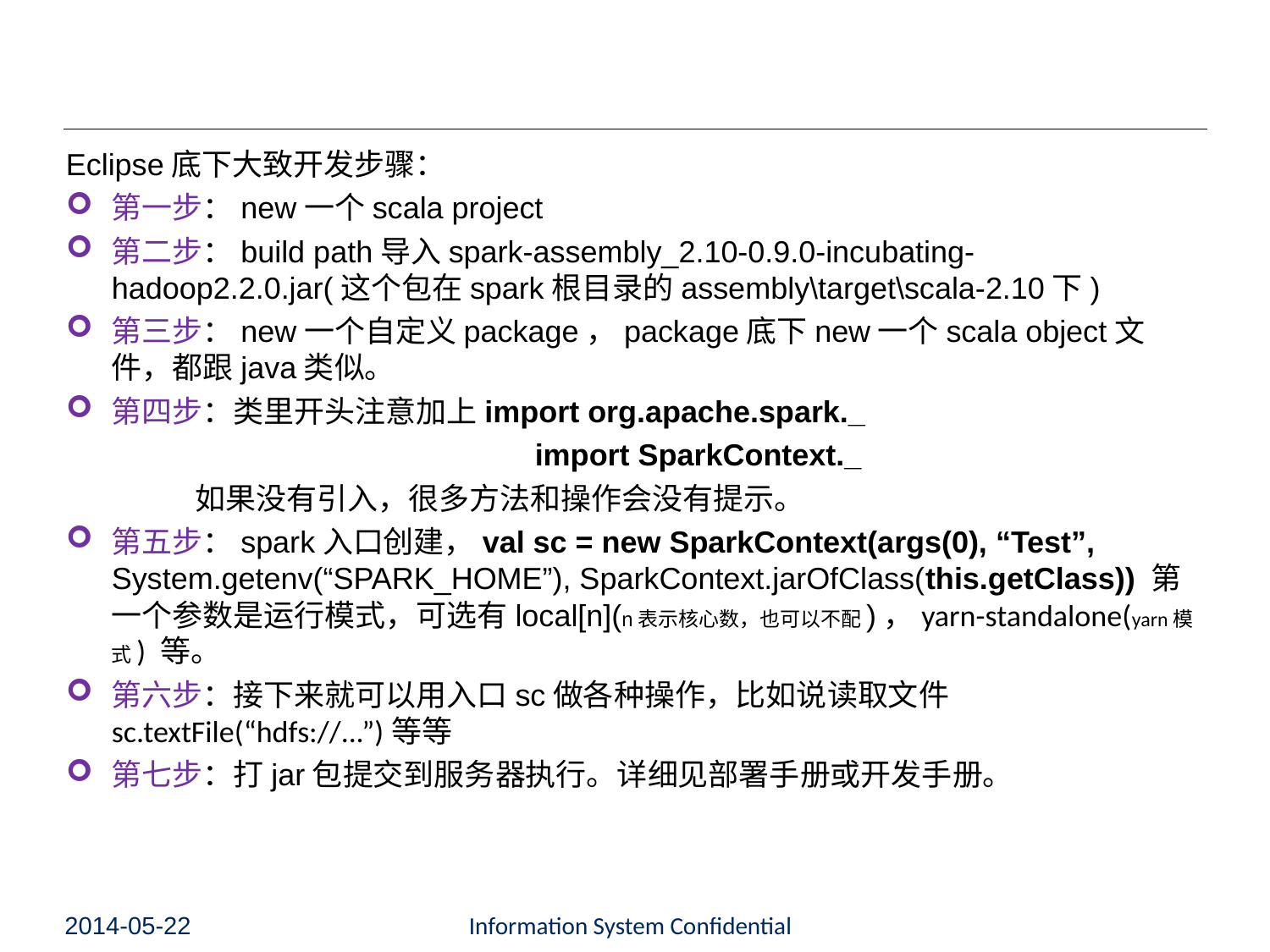

Eclipse底下大致开发步骤：
第一步：new一个scala project
第二步：build path导入spark-assembly_2.10-0.9.0-incubating-hadoop2.2.0.jar(这个包在spark根目录的assembly\target\scala-2.10下)
第三步：new一个自定义package，package底下new一个scala object文件，都跟java类似。
第四步：类里开头注意加上import org.apache.spark._
       			     import SparkContext._
                  如果没有引入，很多方法和操作会没有提示。
第五步：spark入口创建，val sc = new SparkContext(args(0), “Test”,  System.getenv(“SPARK_HOME”), SparkContext.jarOfClass(this.getClass)) 第一个参数是运行模式，可选有local[n](n表示核心数，也可以不配)，yarn-standalone(yarn模式) 等。
第六步：接下来就可以用入口sc做各种操作，比如说读取文件sc.textFile(“hdfs://...”)等等
第七步：打jar包提交到服务器执行。详细见部署手册或开发手册。
26